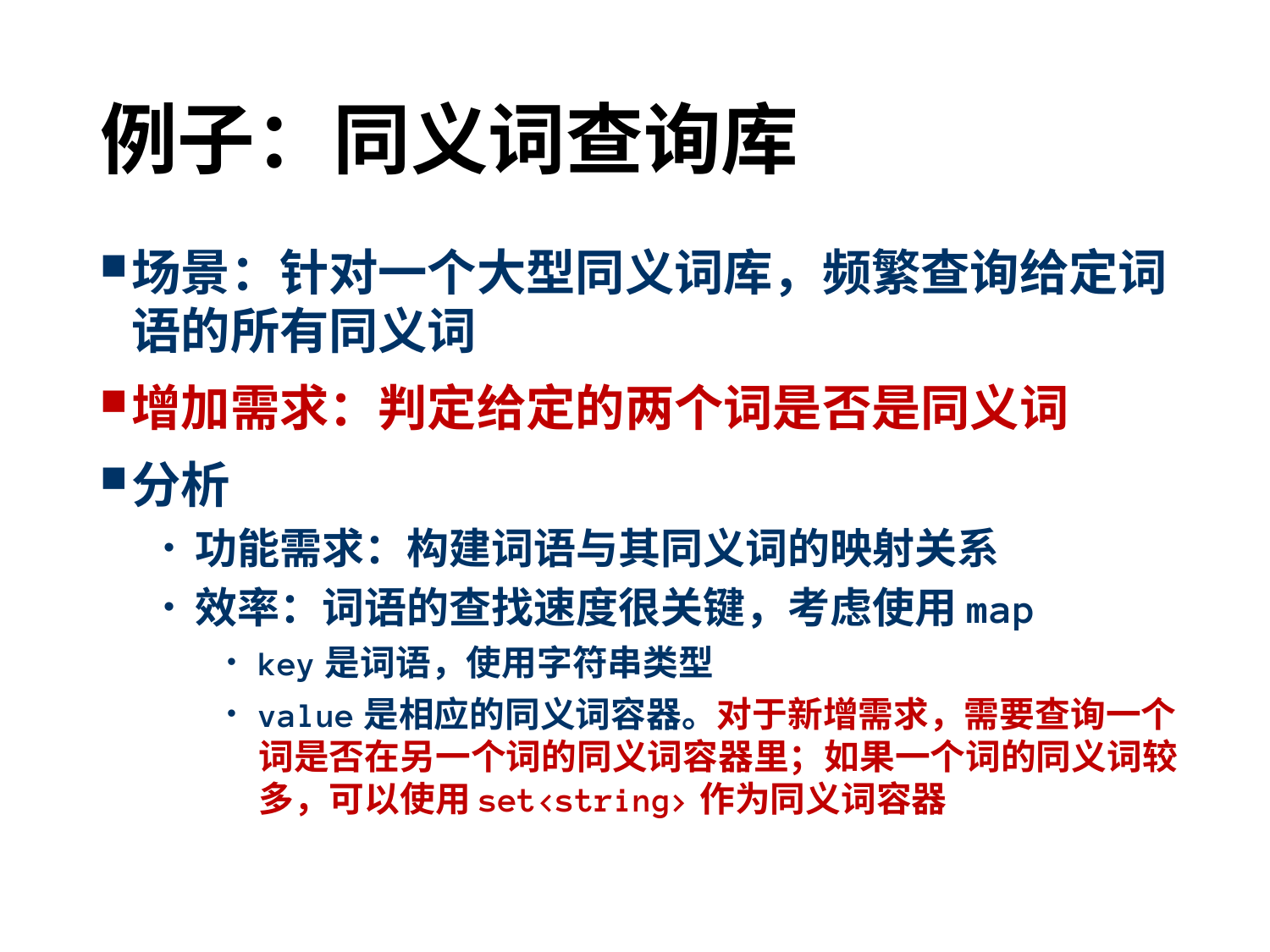

# 例子：同义词查询库
场景：针对一个大型同义词库，频繁查询给定词语的所有同义词
增加需求：判定给定的两个词是否是同义词
分析
功能需求：构建词语与其同义词的映射关系
效率：词语的查找速度很关键，考虑使用map
key是词语，使用字符串类型
value是相应的同义词容器。对于新增需求，需要查询一个词是否在另一个词的同义词容器里；如果一个词的同义词较多，可以使用set<string>作为同义词容器
60